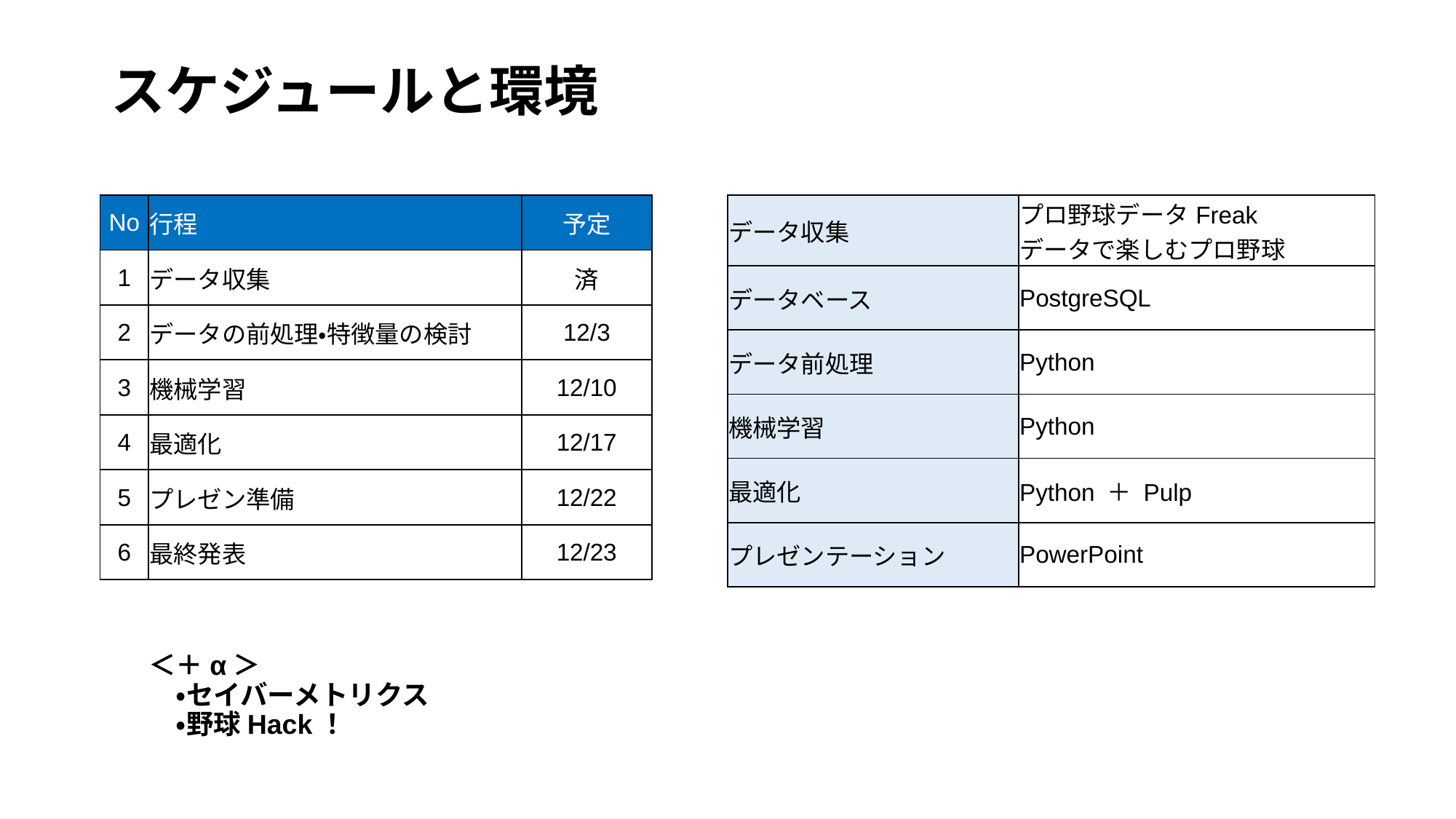

# スケジュールと環境
| No | 行程 | 予定 |
| --- | --- | --- |
| 1 | データ収集 | 済 |
| 2 | データの前処理・特徴量の検討 | 12/3 |
| 3 | 機械学習 | 12/10 |
| 4 | 最適化 | 12/17 |
| 5 | プレゼン準備 | 12/22 |
| 6 | 最終発表 | 12/23 |
| データ収集 | プロ野球データFreak データで楽しむプロ野球 |
| --- | --- |
| データベース | PostgreSQL |
| データ前処理 | Python |
| 機械学習 | Python |
| 最適化 | Python ＋ Pulp |
| プレゼンテーション | PowerPoint |
＜＋α＞
　・セイバーメトリクス
　・野球Hack！